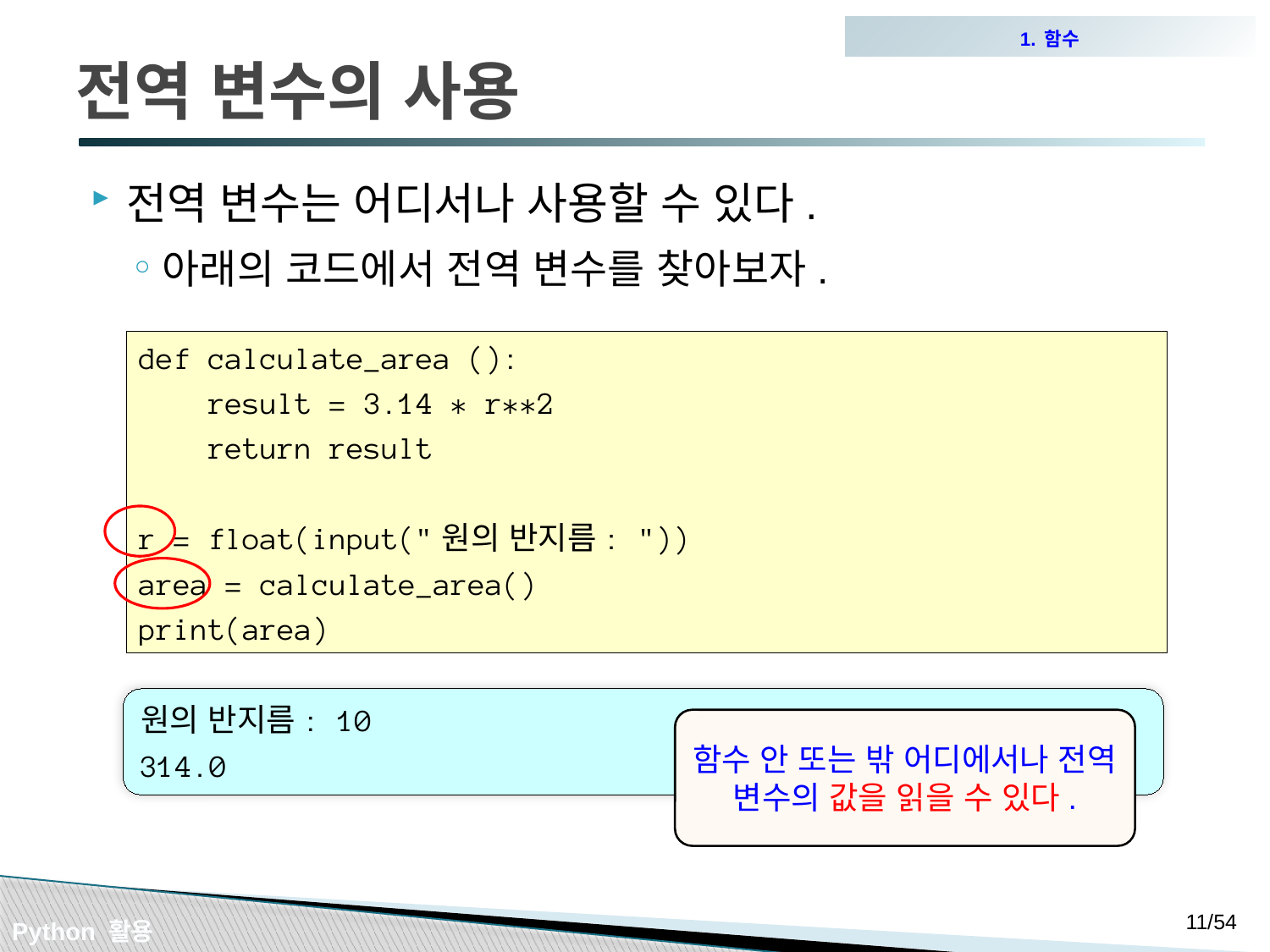

1. 함수
# 전역 변수의 사용
전역 변수는 어디서나 사용할 수 있다.
아래의 코드에서 전역 변수를 찾아보자.

def calculate_area ():
    result = 3.14 * r**2
    return result

r = float(input("원의 반지름: "))
area = calculate_area()
print(area)

원의 반지름: 10
314.0
함수 안 또는 밖 어디에서나 전역 변수의 값을 읽을 수 있다.
11